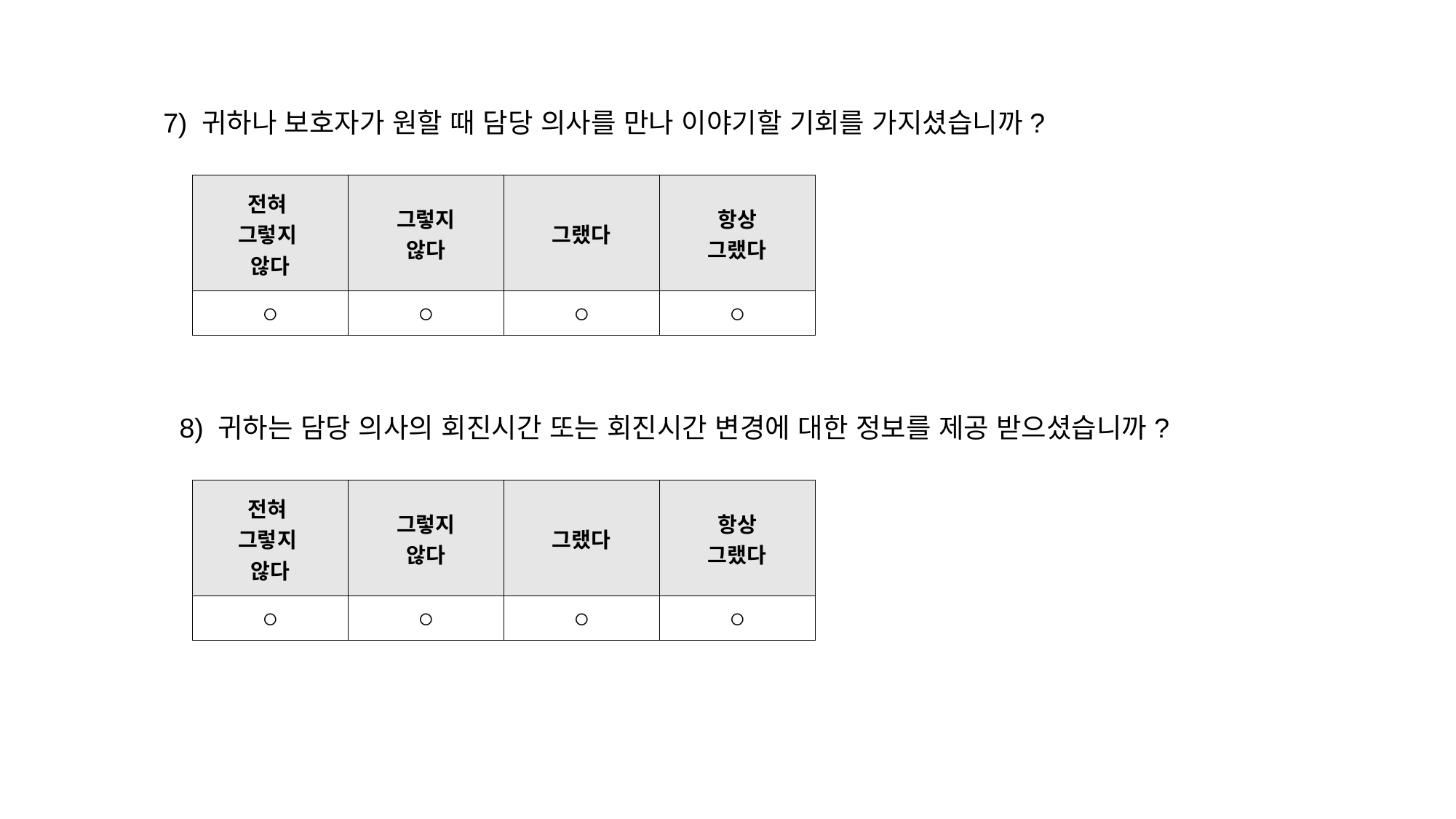

7) 귀하나 보호자가 원할 때 담당 의사를 만나 이야기할 기회를 가지셨습니까?
| 전혀 그렇지 않다 | 그렇지 않다 | 그랬다 | 항상 그랬다 |
| --- | --- | --- | --- |
| ○ | ○ | ○ | ○ |
8) 귀하는 담당 의사의 회진시간 또는 회진시간 변경에 대한 정보를 제공 받으셨습니까?
| 전혀 그렇지 않다 | 그렇지 않다 | 그랬다 | 항상 그랬다 |
| --- | --- | --- | --- |
| ○ | ○ | ○ | ○ |